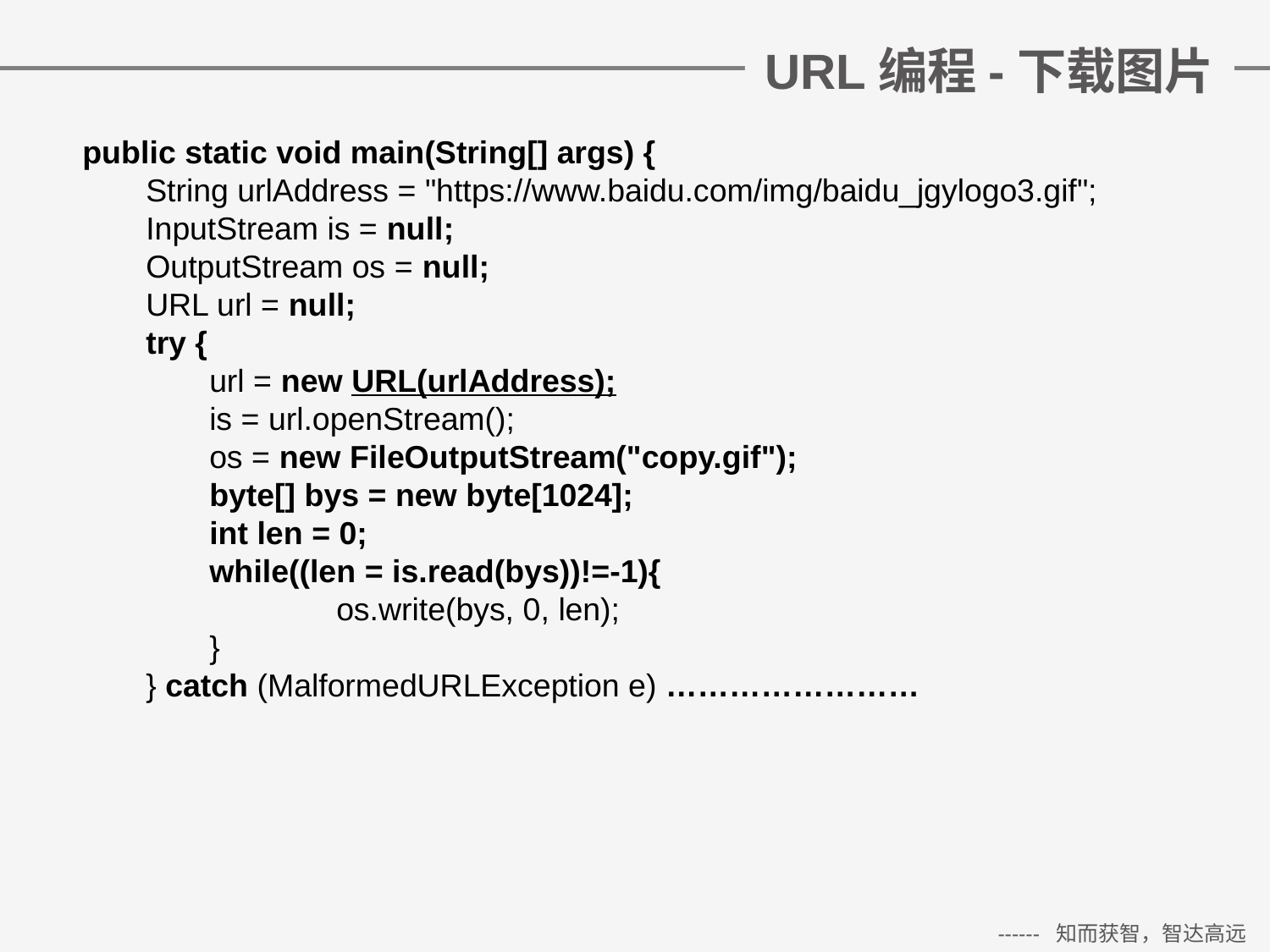

# URL编程-下载图片
public static void main(String[] args) {
String urlAddress = "https://www.baidu.com/img/baidu_jgylogo3.gif";
InputStream is = null;
OutputStream os = null;
URL url = null;
try {
url = new URL(urlAddress);
is = url.openStream();
os = new FileOutputStream("copy.gif");
byte[] bys = new byte[1024];
int len = 0;
while((len = is.read(bys))!=-1){
	os.write(bys, 0, len);
}
} catch (MalformedURLException e) ……………………